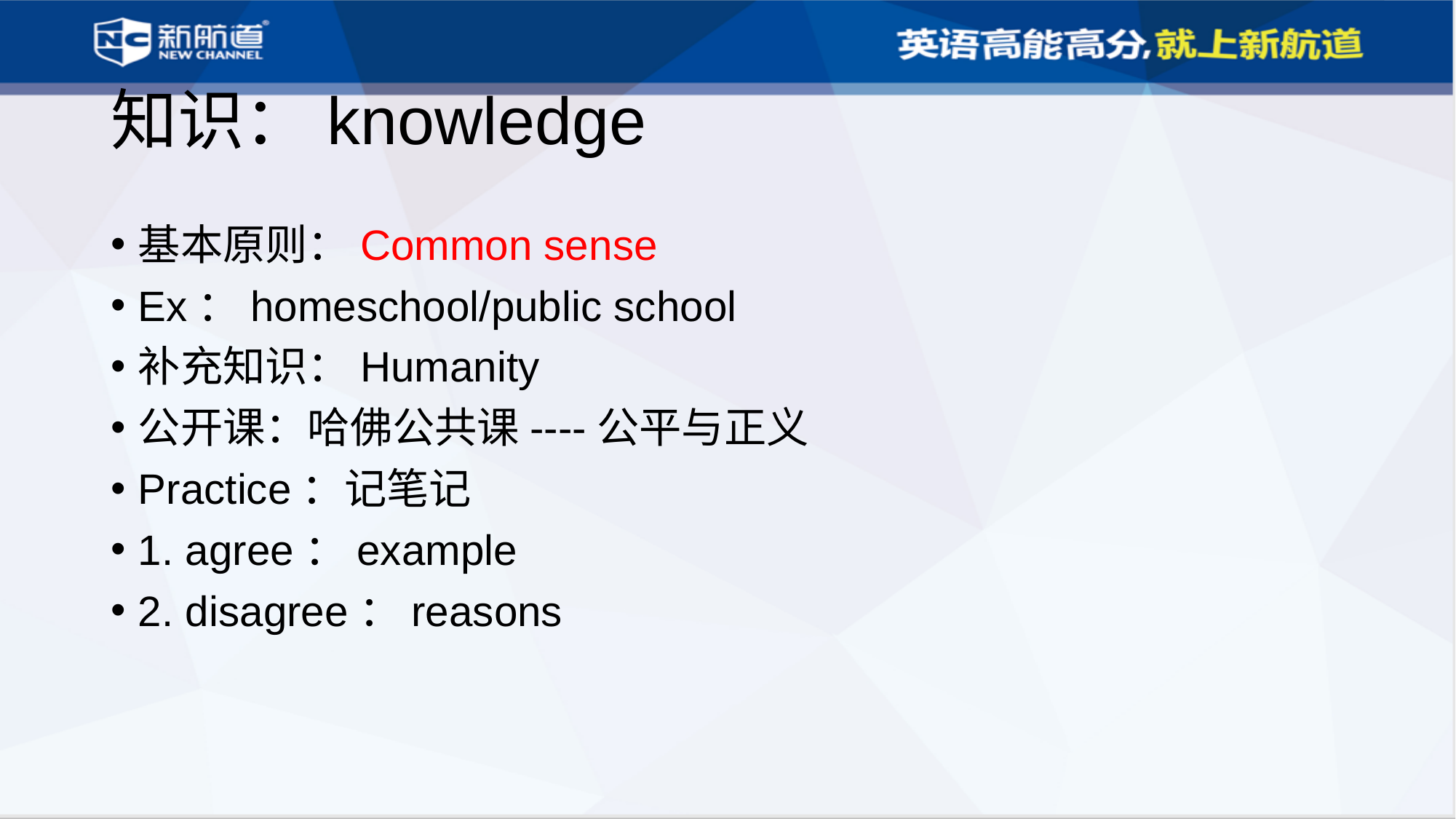

# 知识：knowledge
基本原则：Common sense
Ex：homeschool/public school
补充知识：Humanity
公开课：哈佛公共课----公平与正义
Practice：记笔记
1. agree：example
2. disagree：reasons